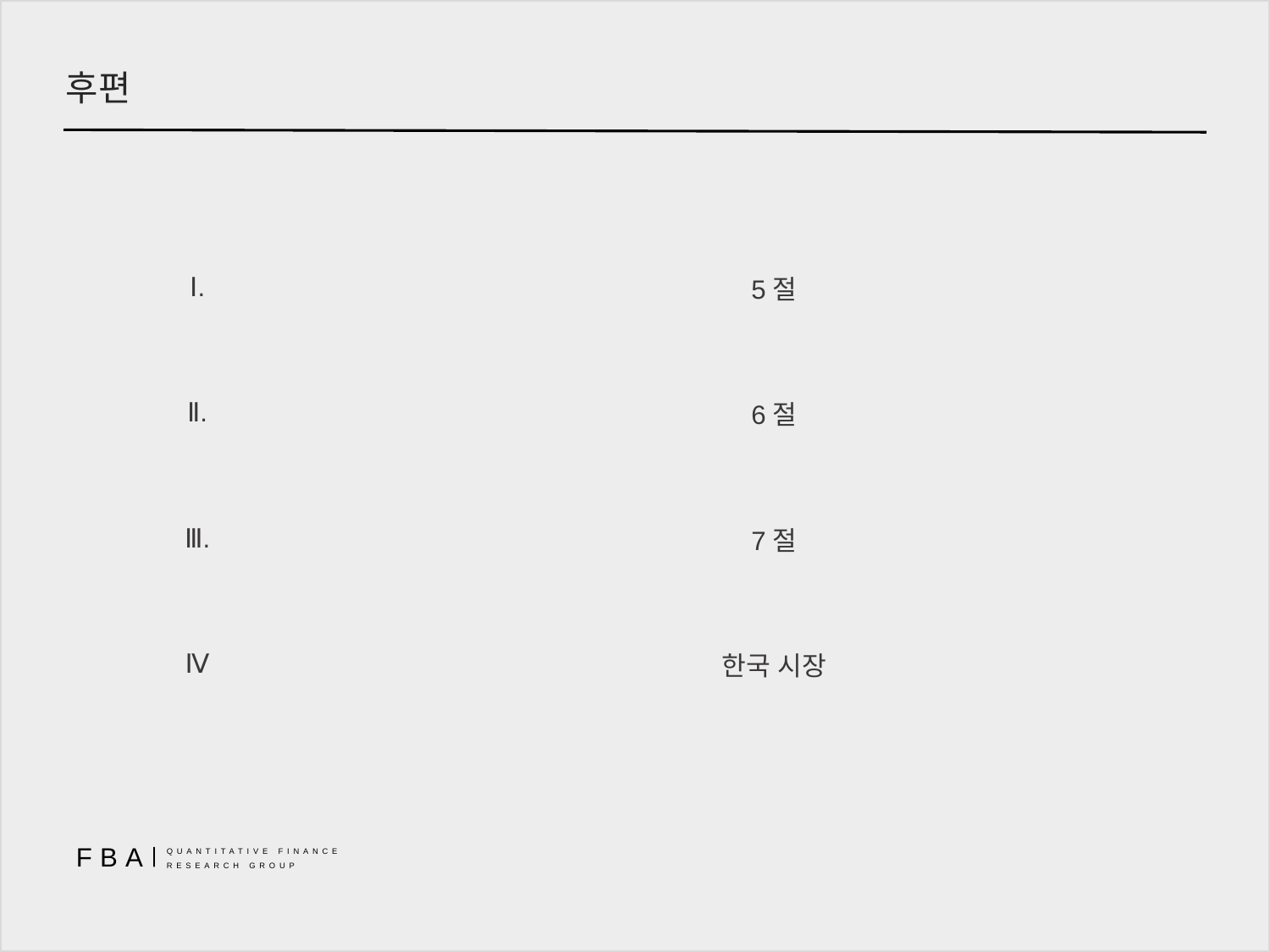

후편
| Ⅰ. | 5절 |
| --- | --- |
| Ⅱ. | 6절 |
| Ⅲ. | 7절 |
| Ⅳ | 한국 시장 |
FBA
|
QUANTITATIVE FINANCE
RESEARCH GROUP
35